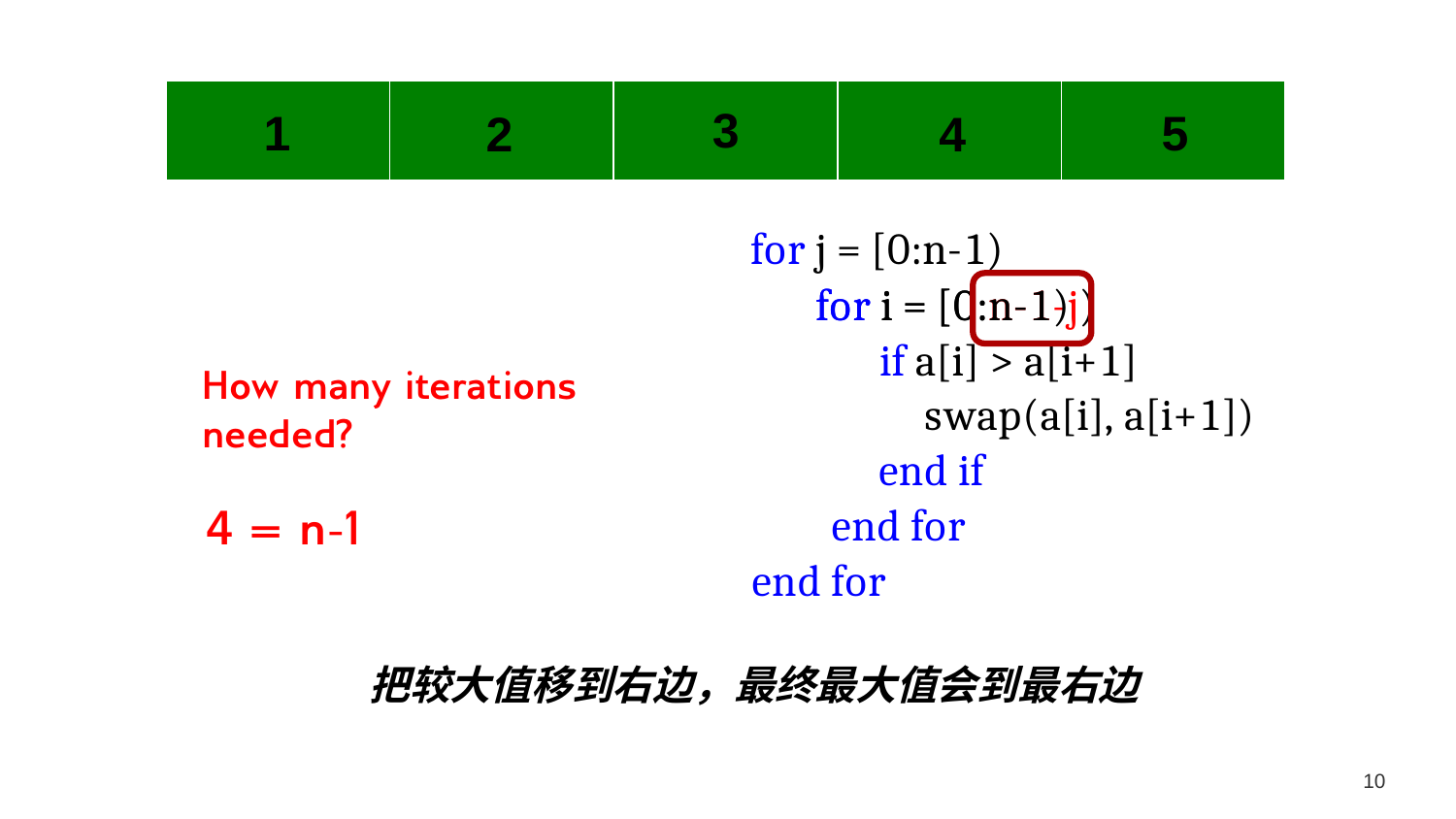

|  |  |  |  |  |
| --- | --- | --- | --- | --- |
3
5
1
2
4
for j = [0:n-1)

for i = [0:n-1)
for i = [0:n-1-j)
if a[i] > a[i+1]
How many iterations needed?
swap(a[i], a[i+1])
end if
4 = n-1
end for
end for
把较大值移到右边，最终最大值会到最右边